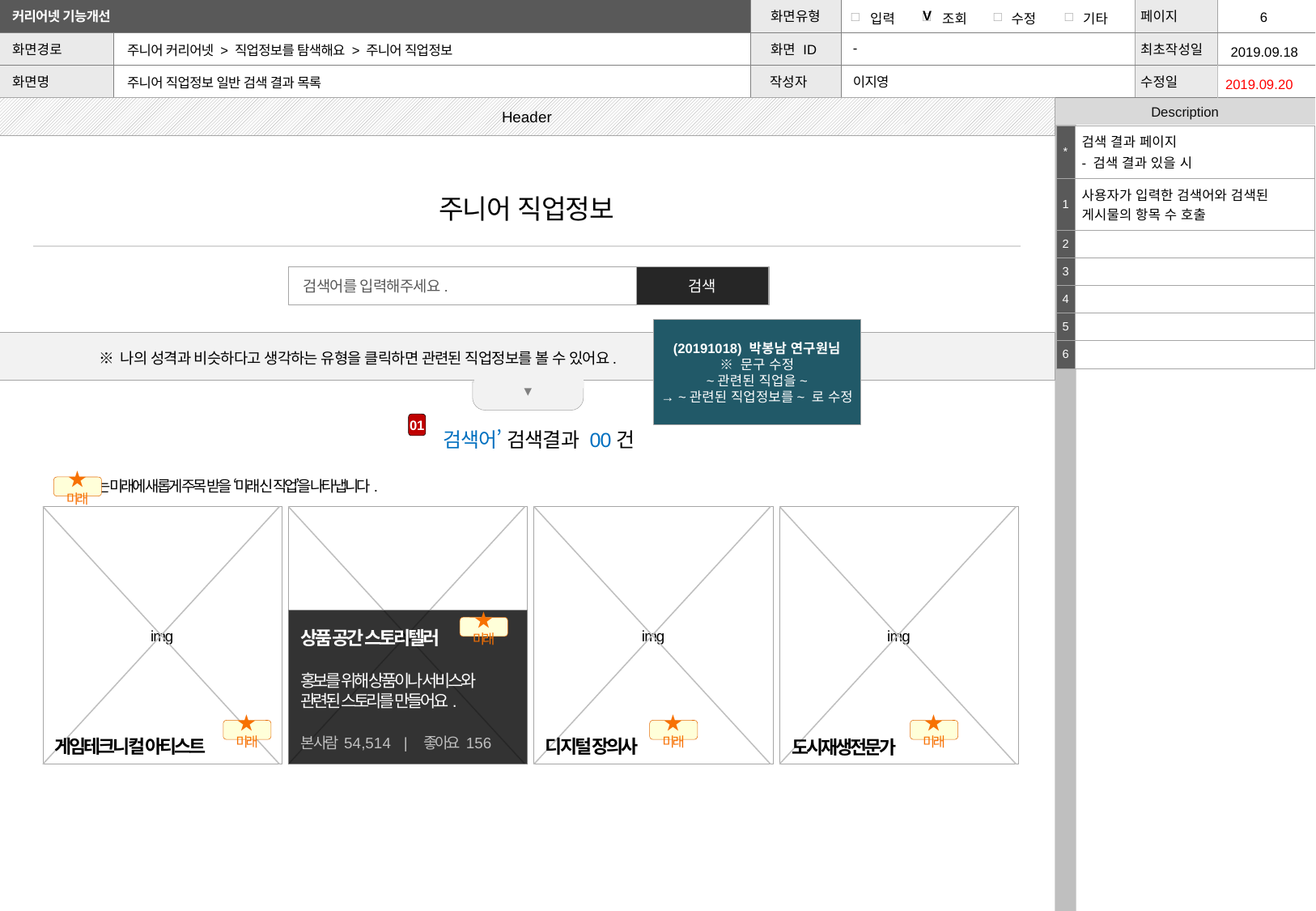

|  |  | V |  |  |  |  |  |
| --- | --- | --- | --- | --- | --- | --- | --- |
2019.09.18
주니어 커리어넷 > 직업정보를 탐색해요 > 주니어 직업정보
-
이지영
주니어 직업정보 일반 검색 결과 목록
2019.09.20
Header
Header
| \* | 검색 결과 페이지 - 검색 결과 있을 시 |
| --- | --- |
| 1 | 사용자가 입력한 검색어와 검색된 게시물의 항목 수 호출 |
| 2 |  |
| 3 |  |
| 4 |  |
| 5 |  |
| 6 |  |
주니어 직업정보
   검색어를 입력해주세요.
검색
(20191018) 박봉남 연구원님
※ 문구 수정
~관련된 직업을~
→ ~관련된 직업정보를~ 로 수정

▲
※ 나의 성격과 비슷하다고 생각하는 유형을 클릭하면 관련된 직업정보를 볼 수 있어요.
01
‘검색어’ 검색결과 00건
           는 미래에 새롭게 주목 받을 ‘미래 신 직업’을 나타냅니다.
★ 미래
img
img
img
img

★ 미래
상품 공간 스토리텔러

홍보를 위해 상품이나 서비스와 관련된 스토리를 만들어요.

본 사람 54,514   |   좋아요 156
★ 미래
★ 미래
★ 미래
게임테크니컬 아티스트
디지털 장의사
도시재생전문가